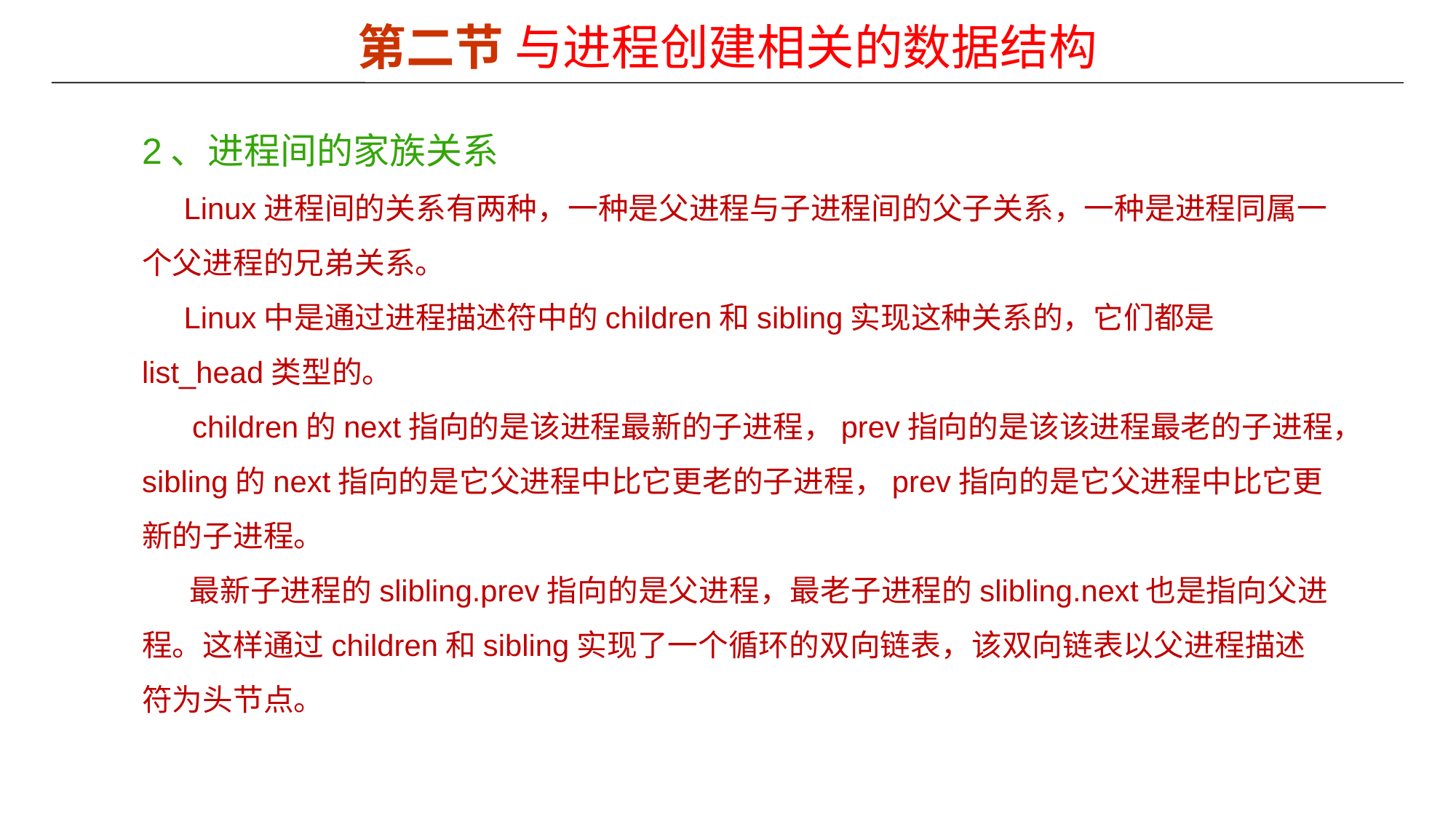

第二节 与进程创建相关的数据结构

2、进程间的家族关系
     Linux进程间的关系有两种，一种是父进程与子进程间的父子关系，一种是进程同属一个父进程的兄弟关系。
     Linux中是通过进程描述符中的children和sibling实现这种关系的，它们都是list_head类型的。
      children的next指向的是该进程最新的子进程，prev指向的是该该进程最老的子进程，sibling的next指向的是它父进程中比它更老的子进程，prev指向的是它父进程中比它更新的子进程。
      最新子进程的slibling.prev指向的是父进程，最老子进程的slibling.next也是指向父进程。这样通过children和sibling实现了一个循环的双向链表，该双向链表以父进程描述符为头节点。